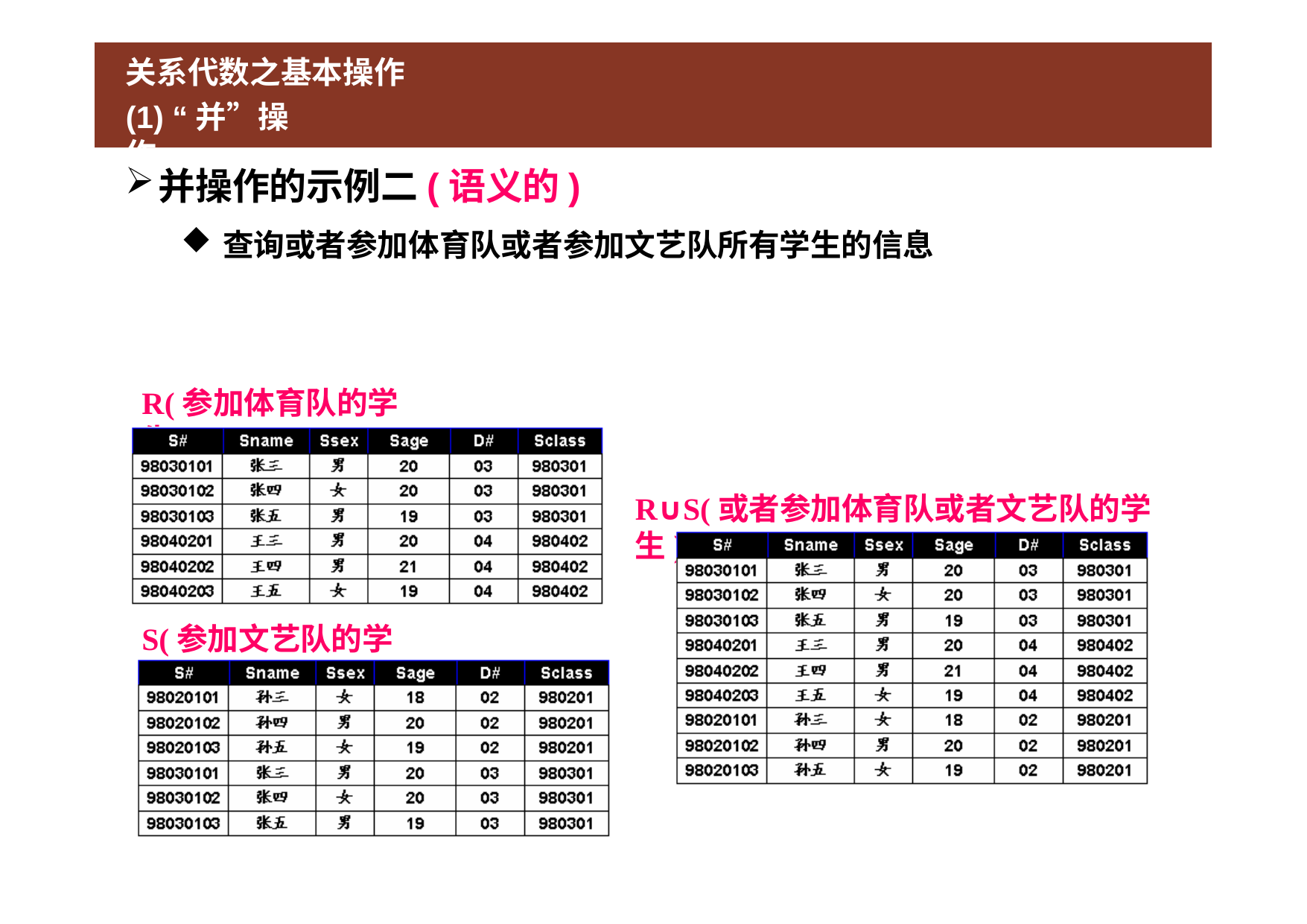

# 关系代数之基本操作
(1) “并”操作
并操作的示例二(语义的)
查询或者参加体育队或者参加文艺队所有学生的信息
R(参加体育队的学生)

R∪S(或者参加体育队或者文艺队的学生)

S(参加文艺队的学生)